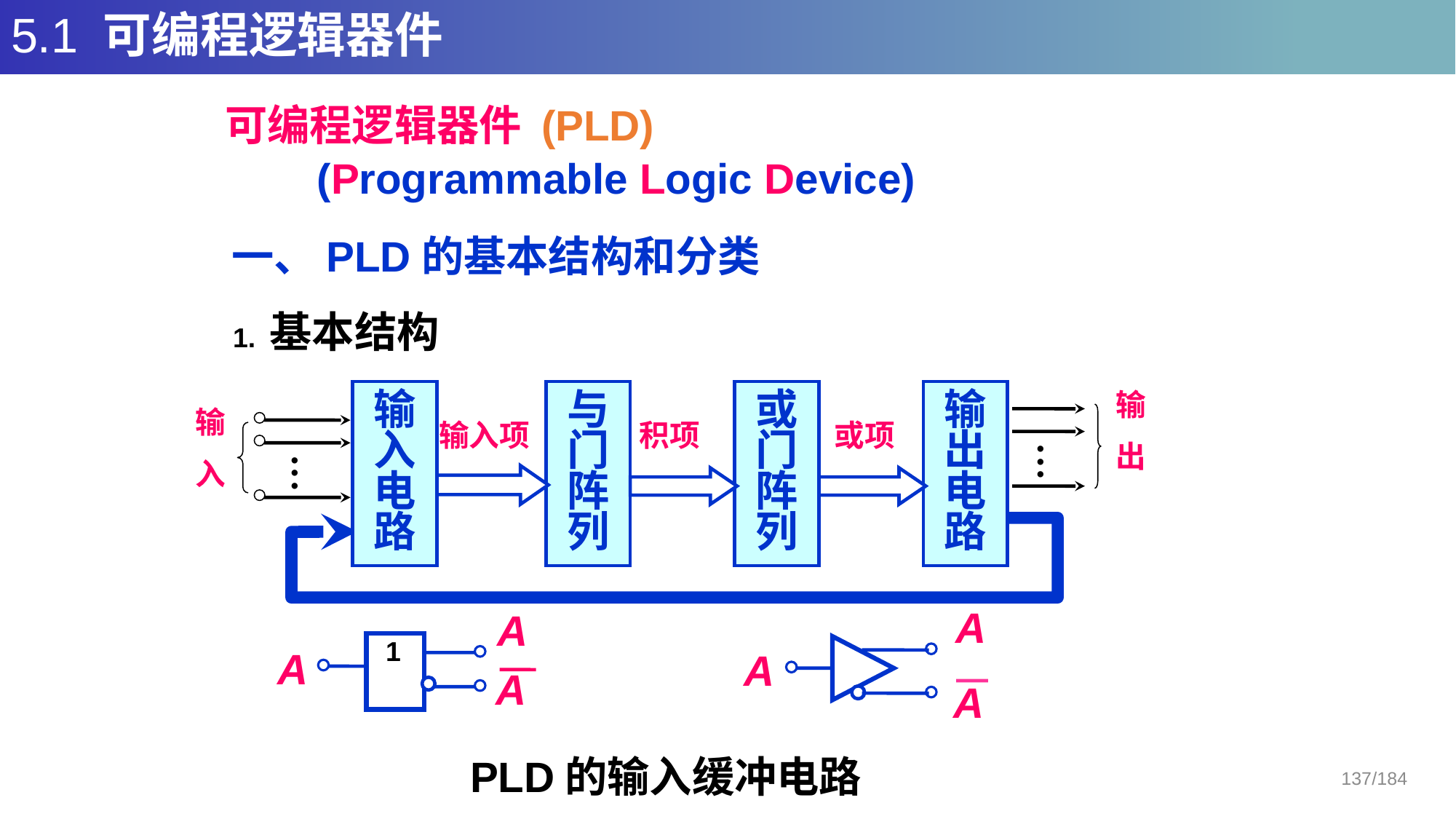

# 5.1 可编程逻辑器件
可编程逻辑器件 (PLD)
(Programmable Logic Device)
一、PLD的基本结构和分类
1. 基本结构
输
出
输
入
电
路
与
门
阵
列
或
门
阵
列
输
出
电
路

•
•
•

•
•
•

输
入

输入项
积项
或项

A

A
A

A
1

A

A

PLD的输入缓冲电路
137/184